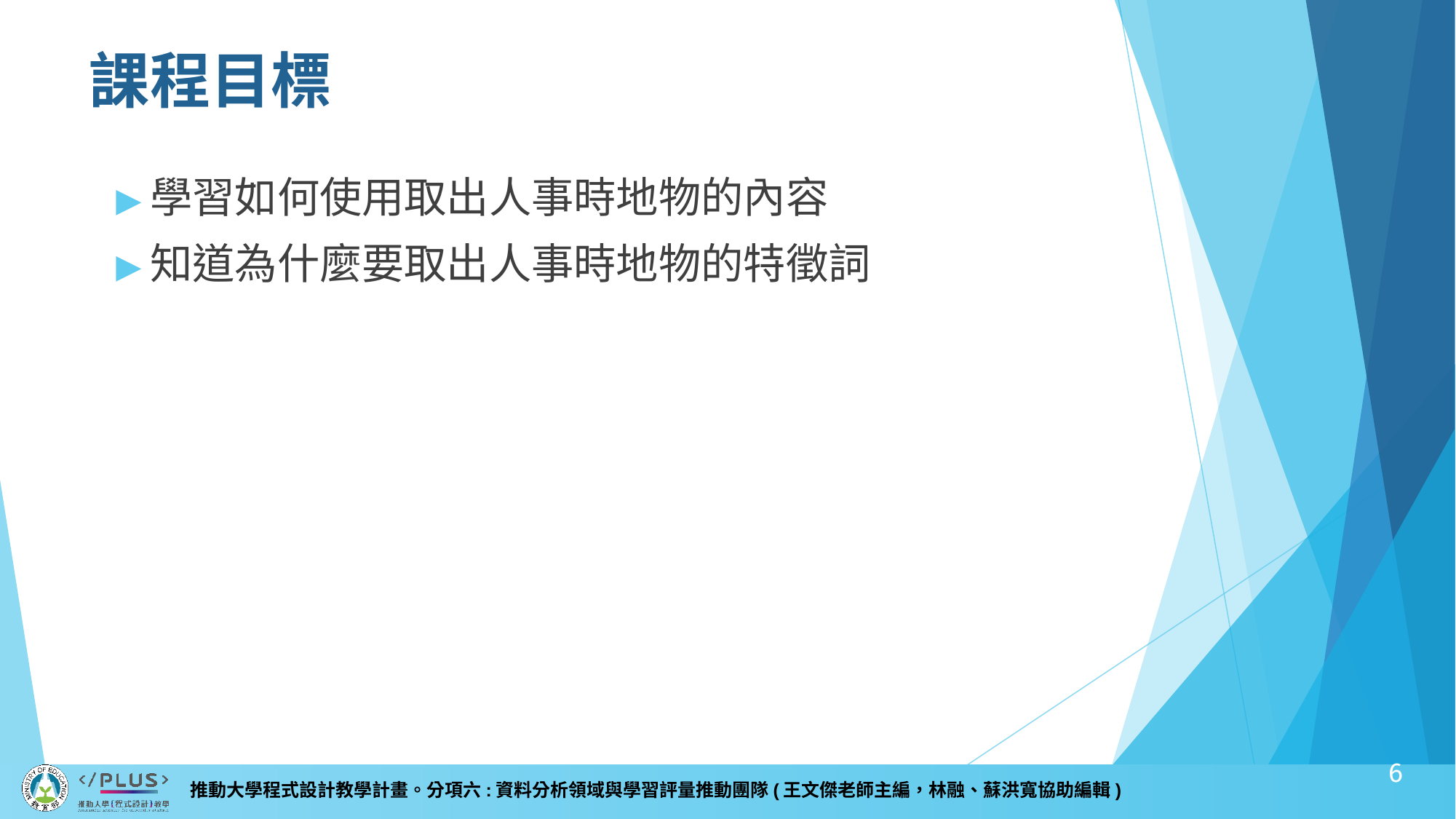

# 課程目標
學習如何使用取出人事時地物的內容
知道為什麼要取出人事時地物的特徵詞

6